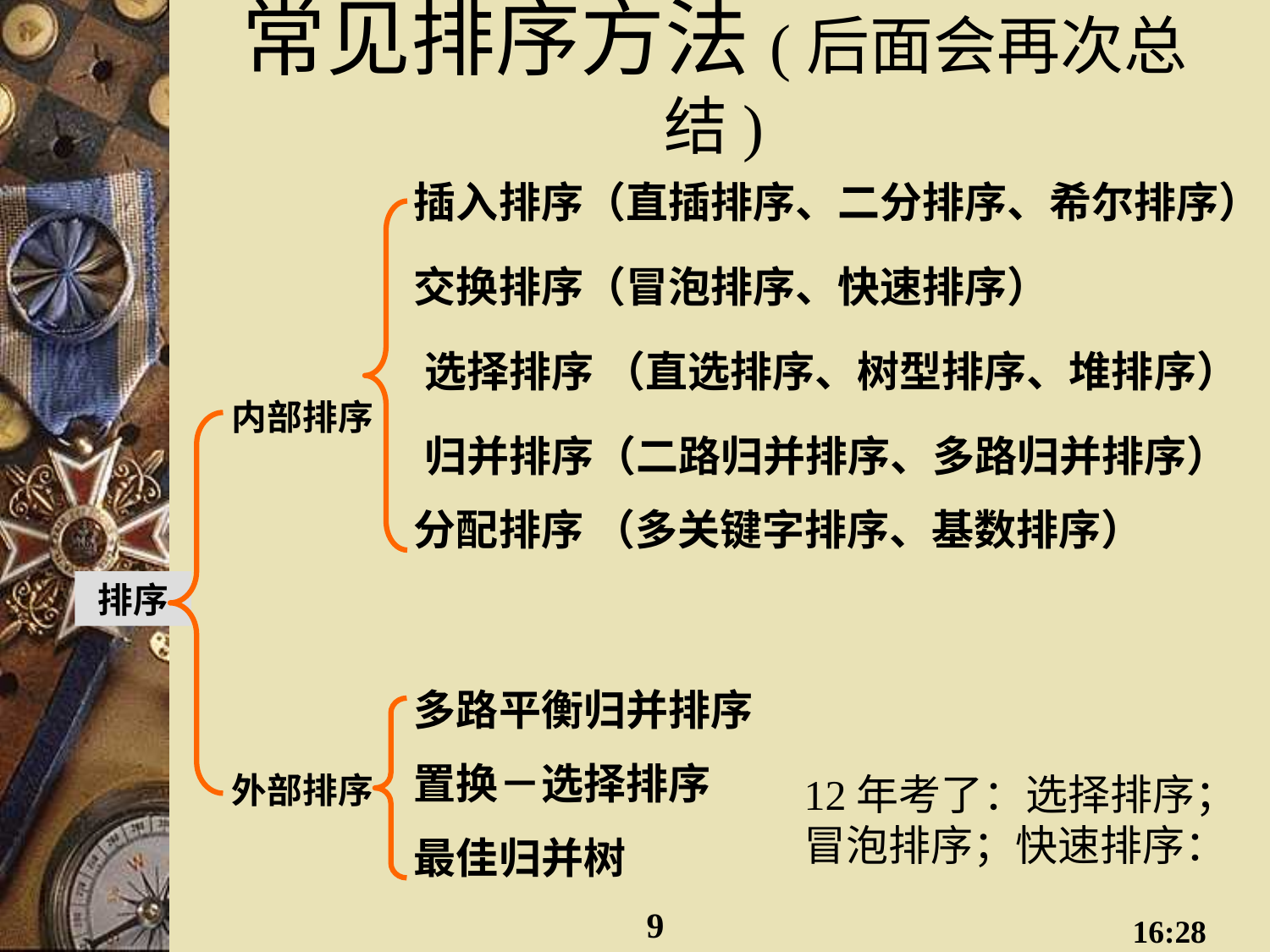

# 常见排序方法(后面会再次总结)
 插入排序（直插排序、二分排序、希尔排序）

 交换排序（冒泡排序、快速排序）
 选择排序 （直选排序、树型排序、堆排序）
内部排序

 归并排序（二路归并排序、多路归并排序）
 分配排序 （多关键字排序、基数排序）
排序
 多路平衡归并排序

 置换－选择排序
外部排序
 最佳归并树
12年考了：选择排序；冒泡排序；快速排序：